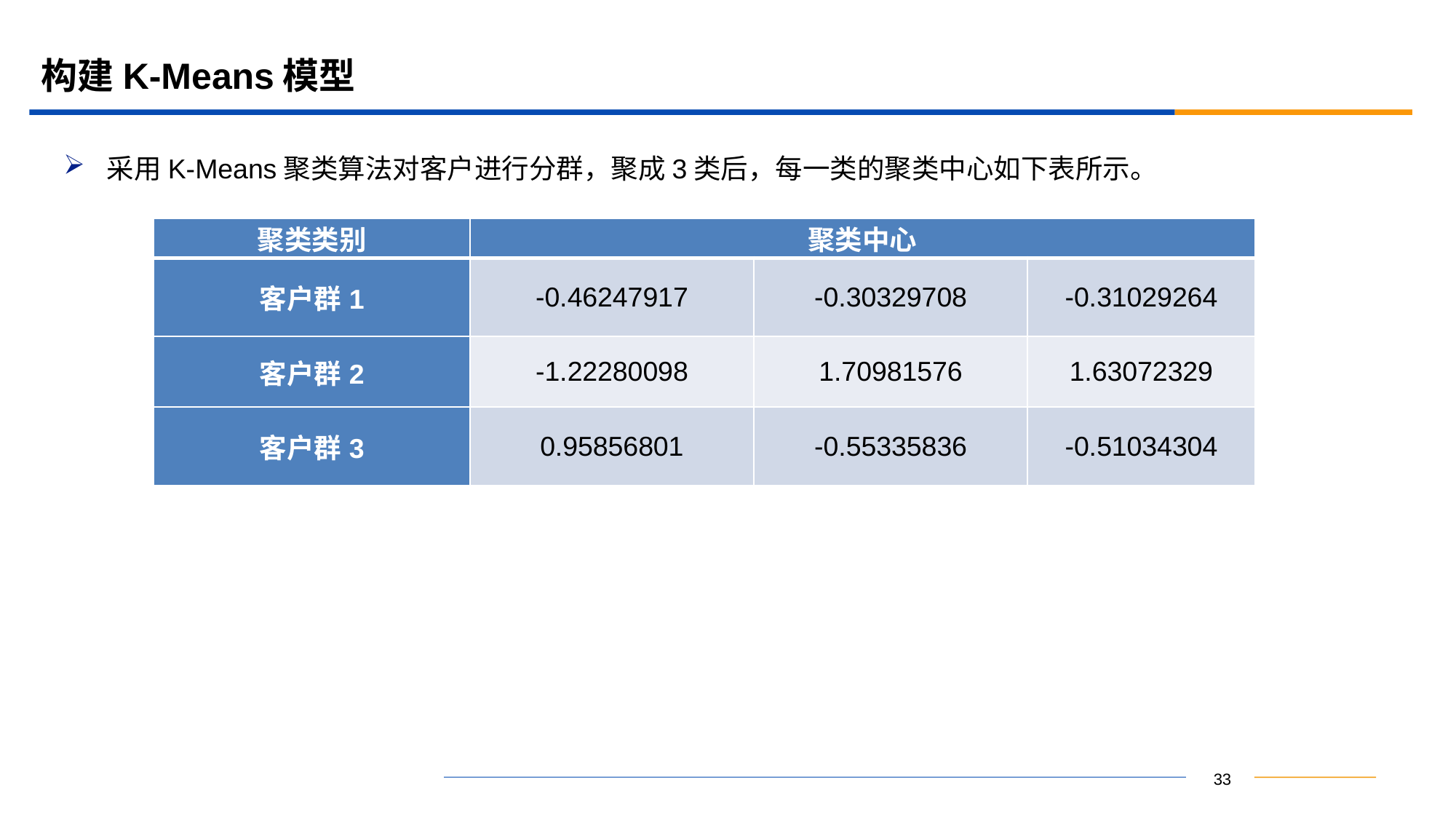

# 构建K-Means模型
采用K-Means聚类算法对客户进行分群，聚成3类后，每一类的聚类中心如下表所示。
| 聚类类别 | 聚类中心 |  |  |
| --- | --- | --- | --- |
| 客户群1 | -0.46247917 | -0.30329708 | -0.31029264 |
| 客户群2 | -1.22280098 | 1.70981576 | 1.63072329 |
| 客户群3 | 0.95856801 | -0.55335836 | -0.51034304 |